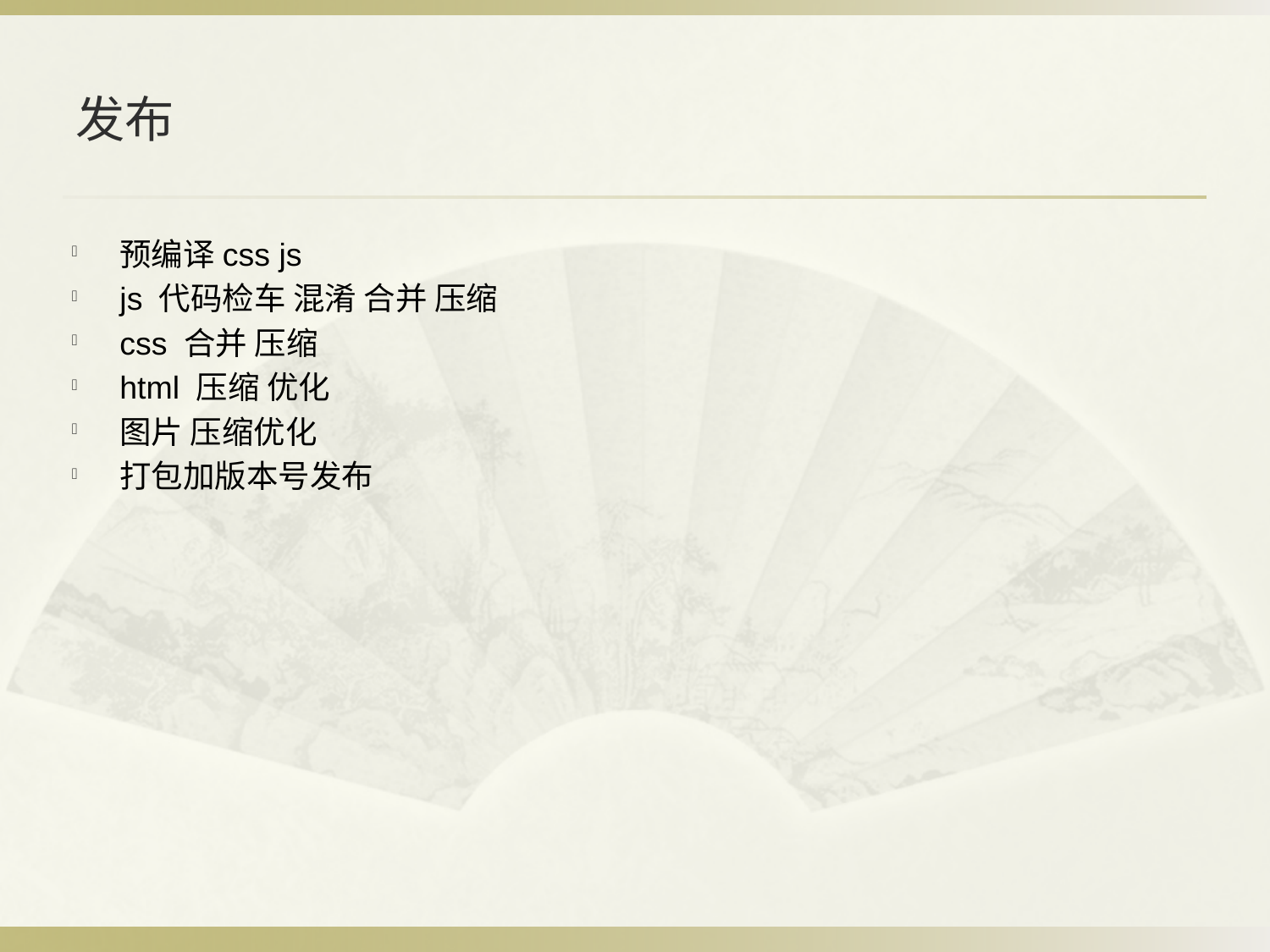

# 发布
预编译css js
js 代码检车 混淆 合并 压缩
css 合并 压缩
html 压缩 优化
图片 压缩优化
打包加版本号发布